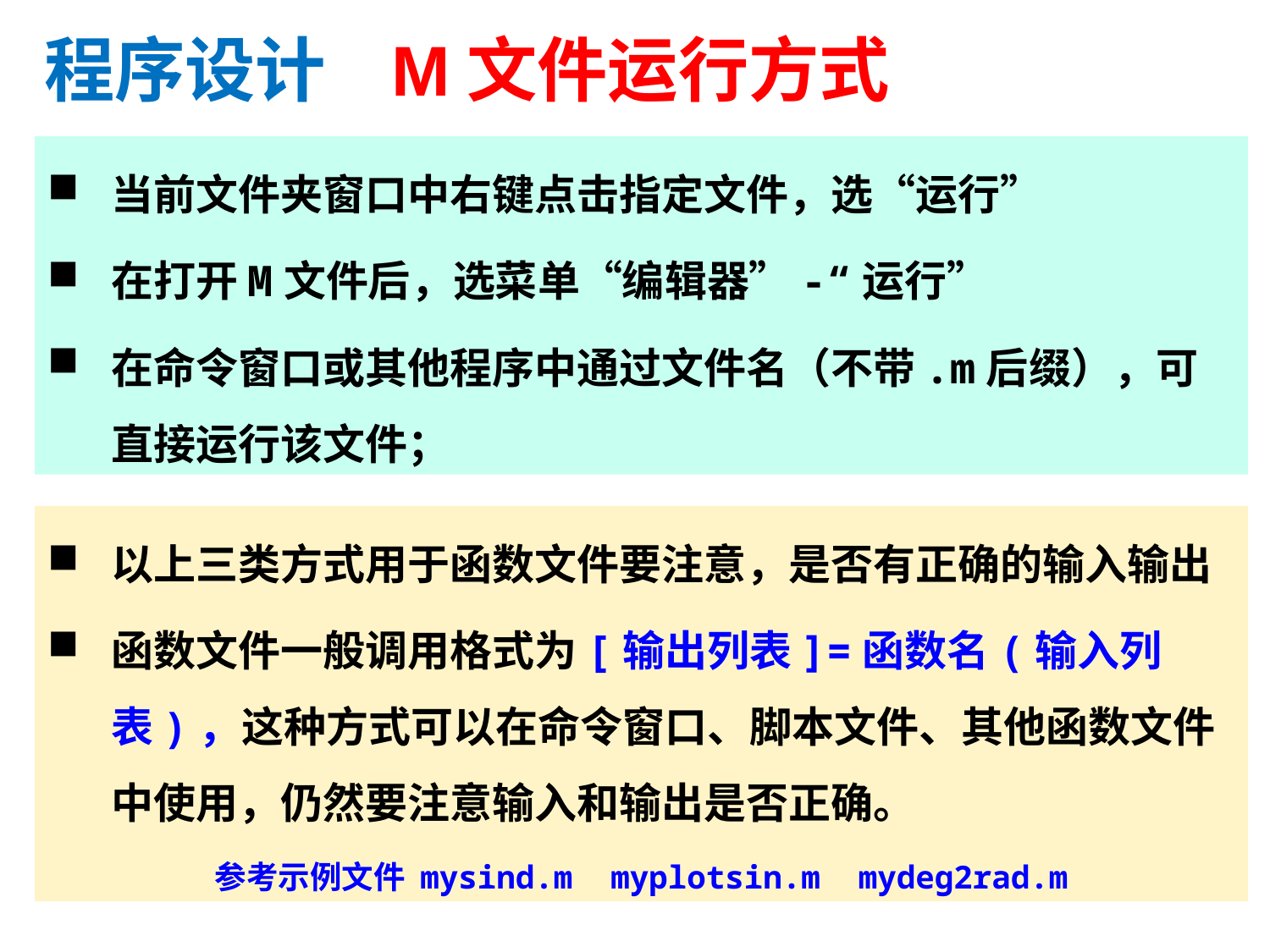

程序设计   M文件运行方式
当前文件夹窗口中右键点击指定文件，选“运行”
在打开M文件后，选菜单“编辑器”-“运行”
在命令窗口或其他程序中通过文件名（不带.m后缀），可直接运行该文件；
以上三类方式用于函数文件要注意，是否有正确的输入输出
函数文件一般调用格式为[输出列表]=函数名(输入列表)，这种方式可以在命令窗口、脚本文件、其他函数文件中使用，仍然要注意输入和输出是否正确。
参考示例文件 mysind.m  myplotsin.m  mydeg2rad.m